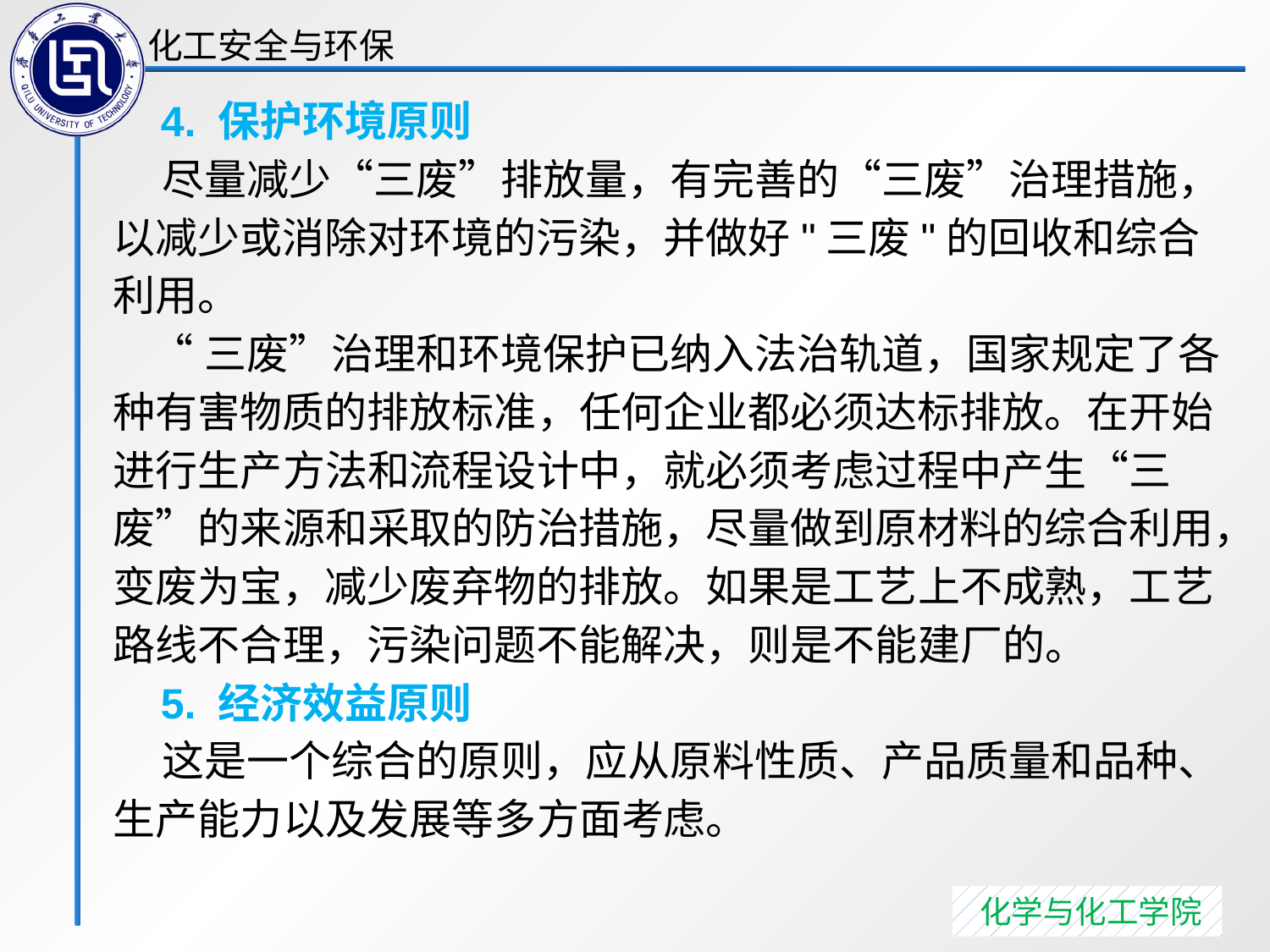

4. 保护环境原则
    尽量减少“三废”排放量，有完善的“三废”治理措施，以减少或消除对环境的污染，并做好"三废"的回收和综合利用。
    “三废”治理和环境保护已纳入法治轨道，国家规定了各种有害物质的排放标准，任何企业都必须达标排放。在开始进行生产方法和流程设计中，就必须考虑过程中产生“三废”的来源和采取的防治措施，尽量做到原材料的综合利用，变废为宝，减少废弃物的排放。如果是工艺上不成熟，工艺路线不合理，污染问题不能解决，则是不能建厂的。
    5. 经济效益原则
    这是一个综合的原则，应从原料性质、产品质量和品种、生产能力以及发展等多方面考虑。